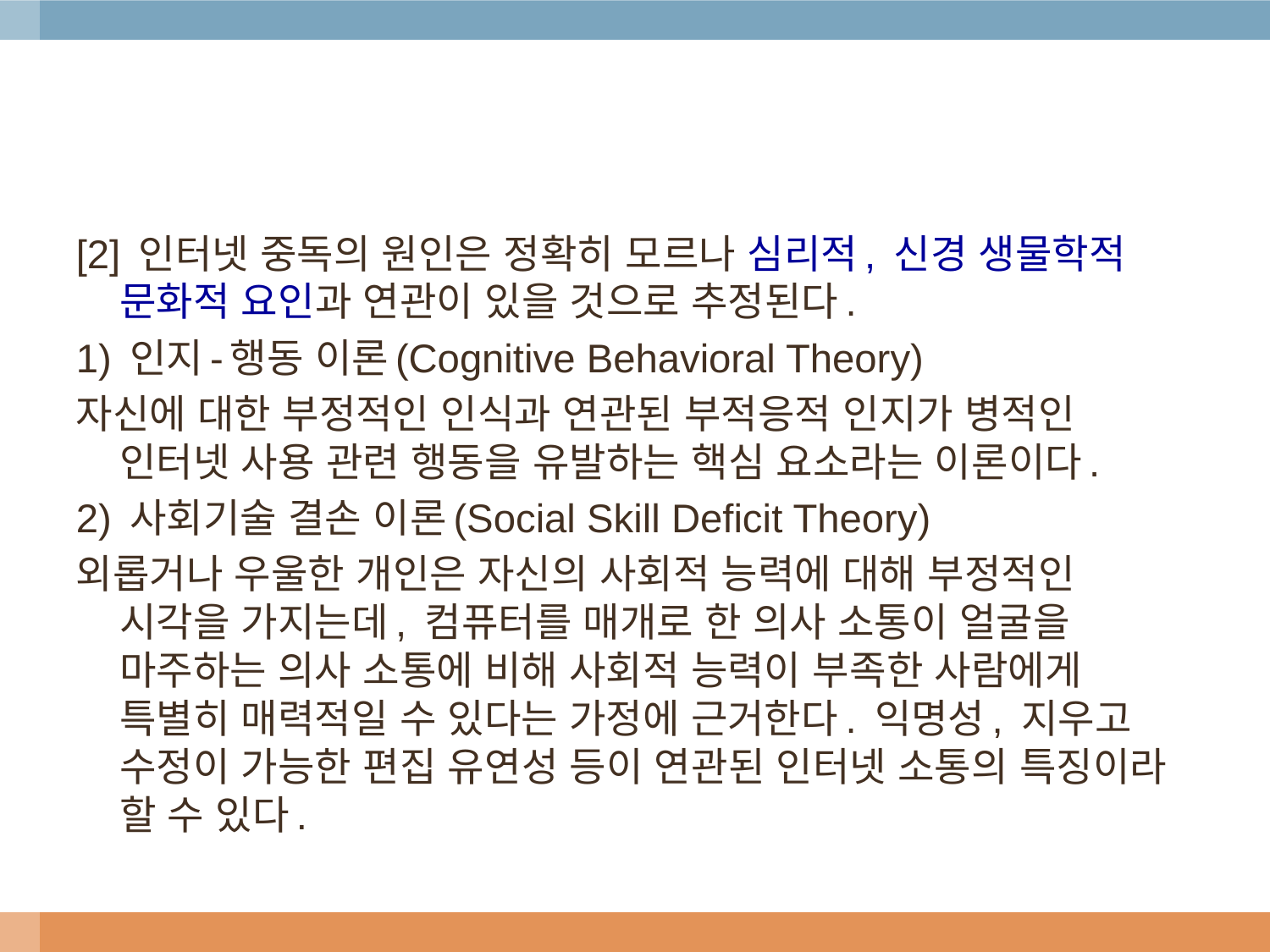

#
[2] 인터넷 중독의 원인은 정확히 모르나 심리적, 신경 생물학적 문화적 요인과 연관이 있을 것으로 추정된다.
1) 인지-행동 이론(Cognitive Behavioral Theory)
자신에 대한 부정적인 인식과 연관된 부적응적 인지가 병적인 인터넷 사용 관련 행동을 유발하는 핵심 요소라는 이론이다.
2) 사회기술 결손 이론(Social Skill Deficit Theory)
외롭거나 우울한 개인은 자신의 사회적 능력에 대해 부정적인 시각을 가지는데, 컴퓨터를 매개로 한 의사 소통이 얼굴을 마주하는 의사 소통에 비해 사회적 능력이 부족한 사람에게 특별히 매력적일 수 있다는 가정에 근거한다. 익명성, 지우고 수정이 가능한 편집 유연성 등이 연관된 인터넷 소통의 특징이라 할 수 있다.